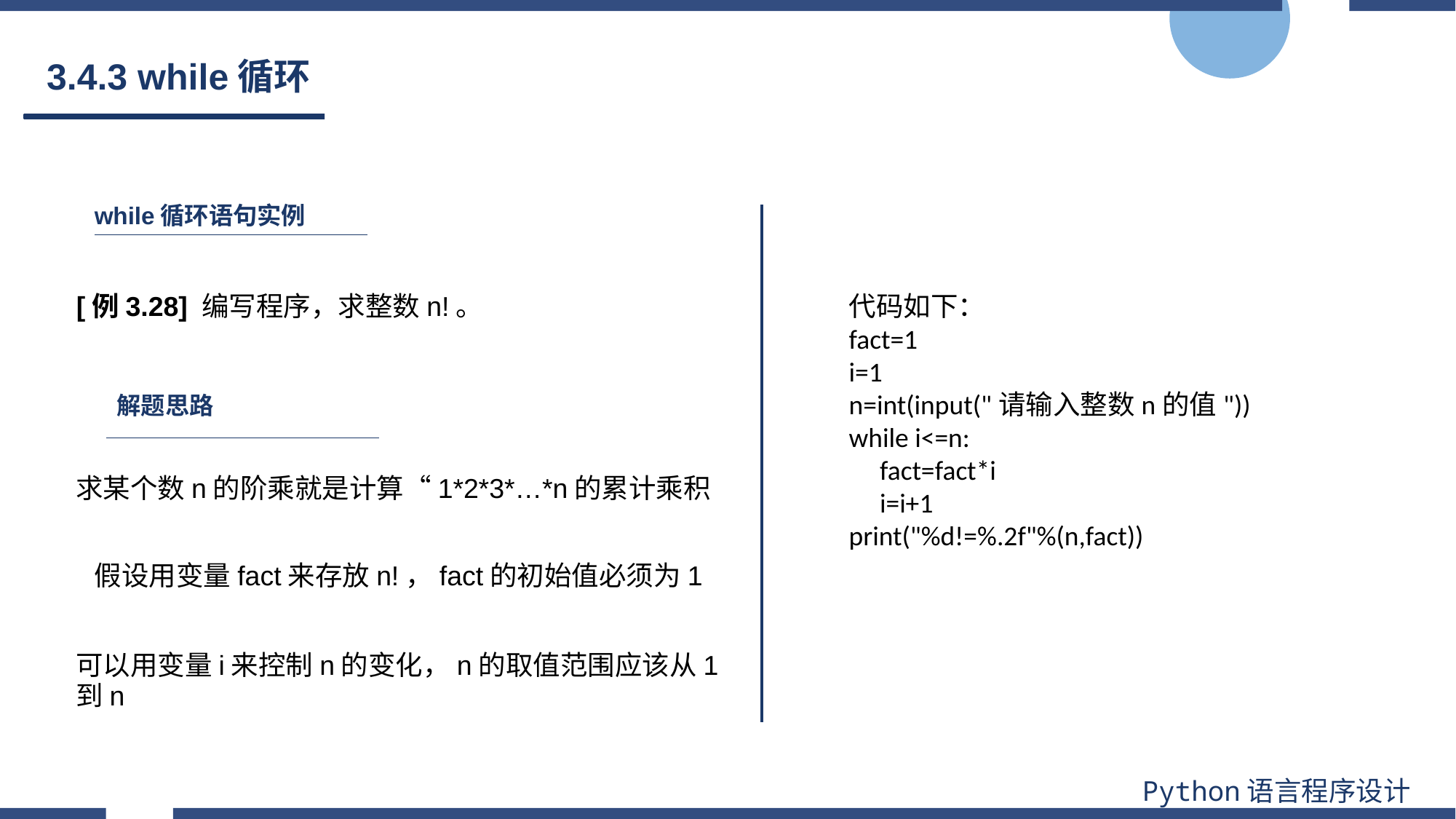

# 3.4.3 while循环
while循环语句实例
[例3.28] 编写程序，求整数n!。
代码如下：
fact=1
i=1
n=int(input("请输入整数n的值"))
while i<=n:
     fact=fact*i
     i=i+1
print("%d!=%.2f"%(n,fact))
解题思路
求某个数n的阶乘就是计算“1*2*3*…*n的累计乘积
假设用变量fact来存放n!，fact的初始值必须为1
可以用变量i来控制n的变化，n的取值范围应该从1到n